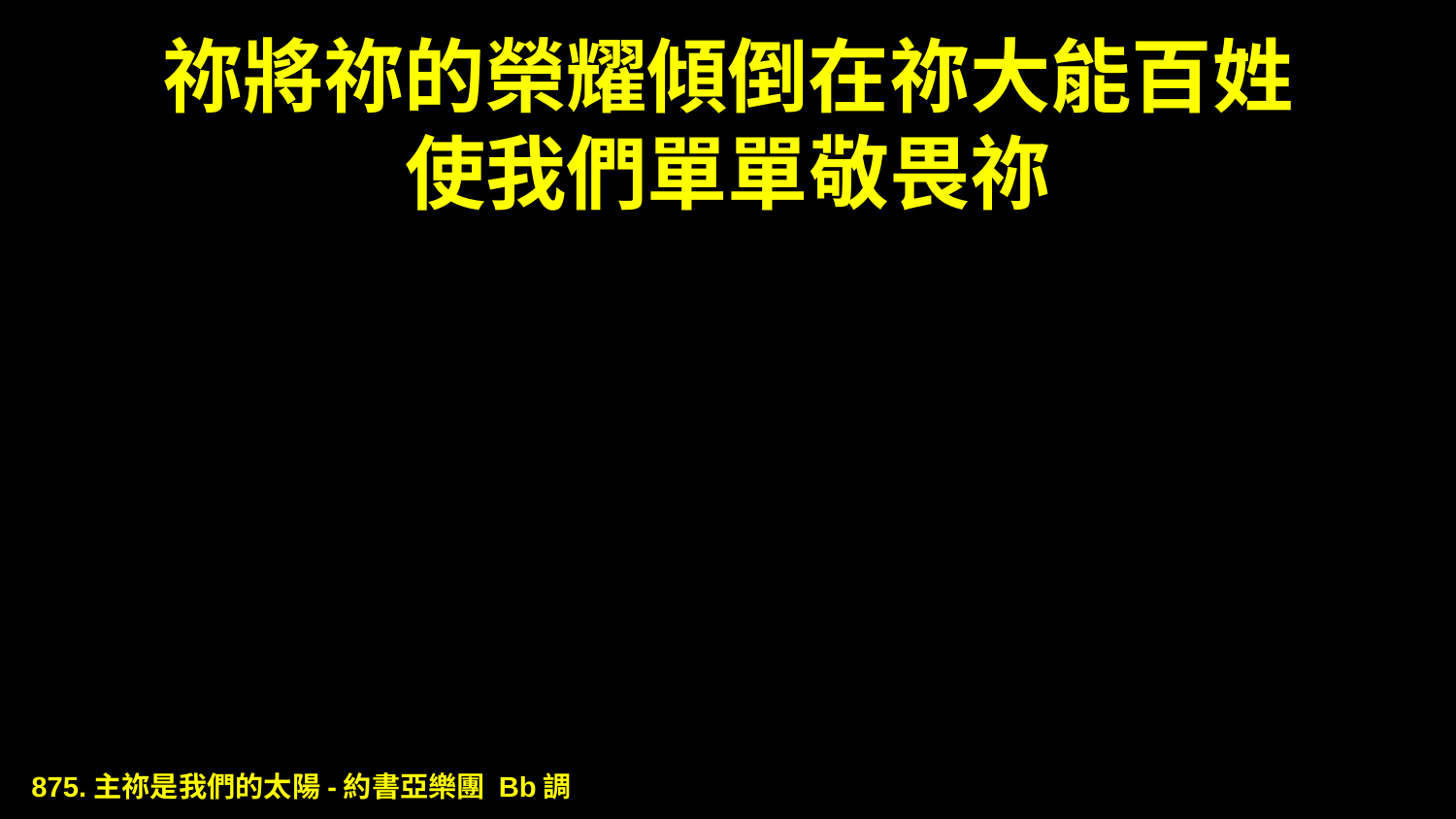

# 祢將祢的榮耀傾倒在祢大能百姓 使我們單單敬畏祢
875.主祢是我們的太陽-約書亞樂團 Bb調